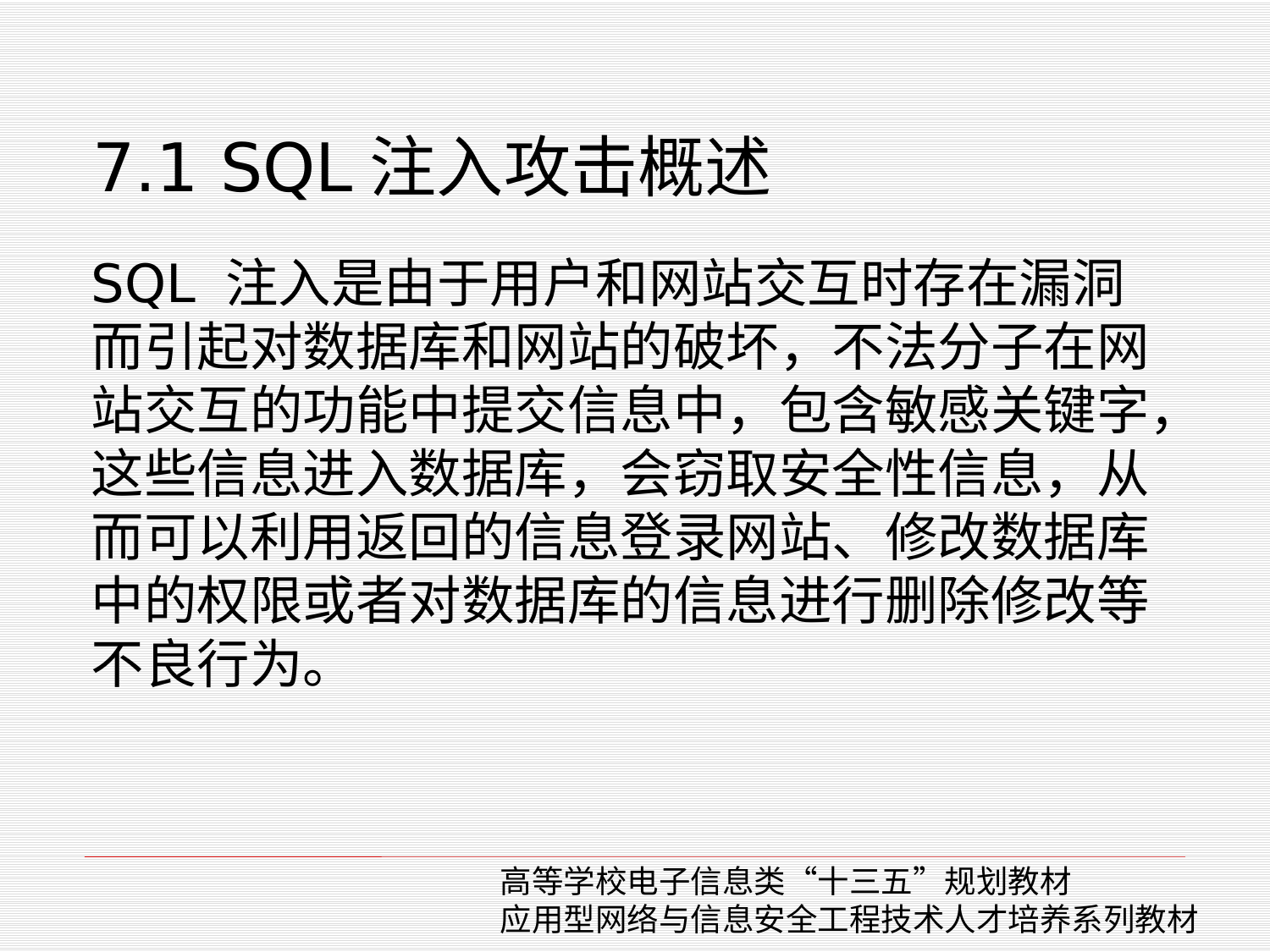

# 7.1 SQL注入攻击概述
SQL 注入是由于用户和网站交互时存在漏洞而引起对数据库和网站的破坏，不法分子在网站交互的功能中提交信息中，包含敏感关键字，这些信息进入数据库，会窃取安全性信息，从而可以利用返回的信息登录网站、修改数据库中的权限或者对数据库的信息进行删除修改等不良行为。

高等学校电子信息类“十三五”规划教材
应用型网络与信息安全工程技术人才培养系列教材